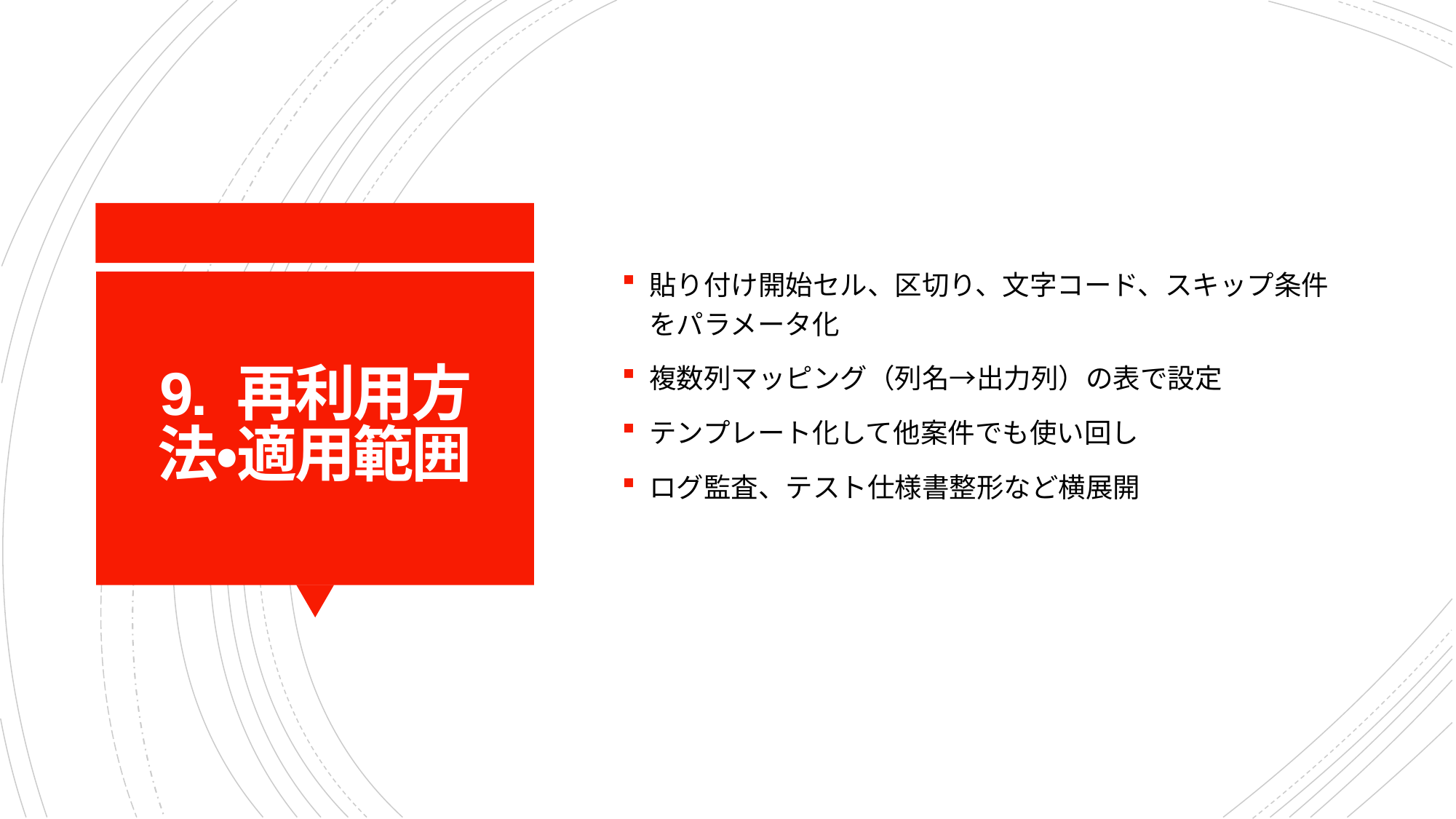

貼り付け開始セル、区切り、文字コード、スキップ条件をパラメータ化
複数列マッピング（列名→出力列）の表で設定
テンプレート化して他案件でも使い回し
ログ監査、テスト仕様書整形など横展開

# 9. 再利用方法・適用範囲